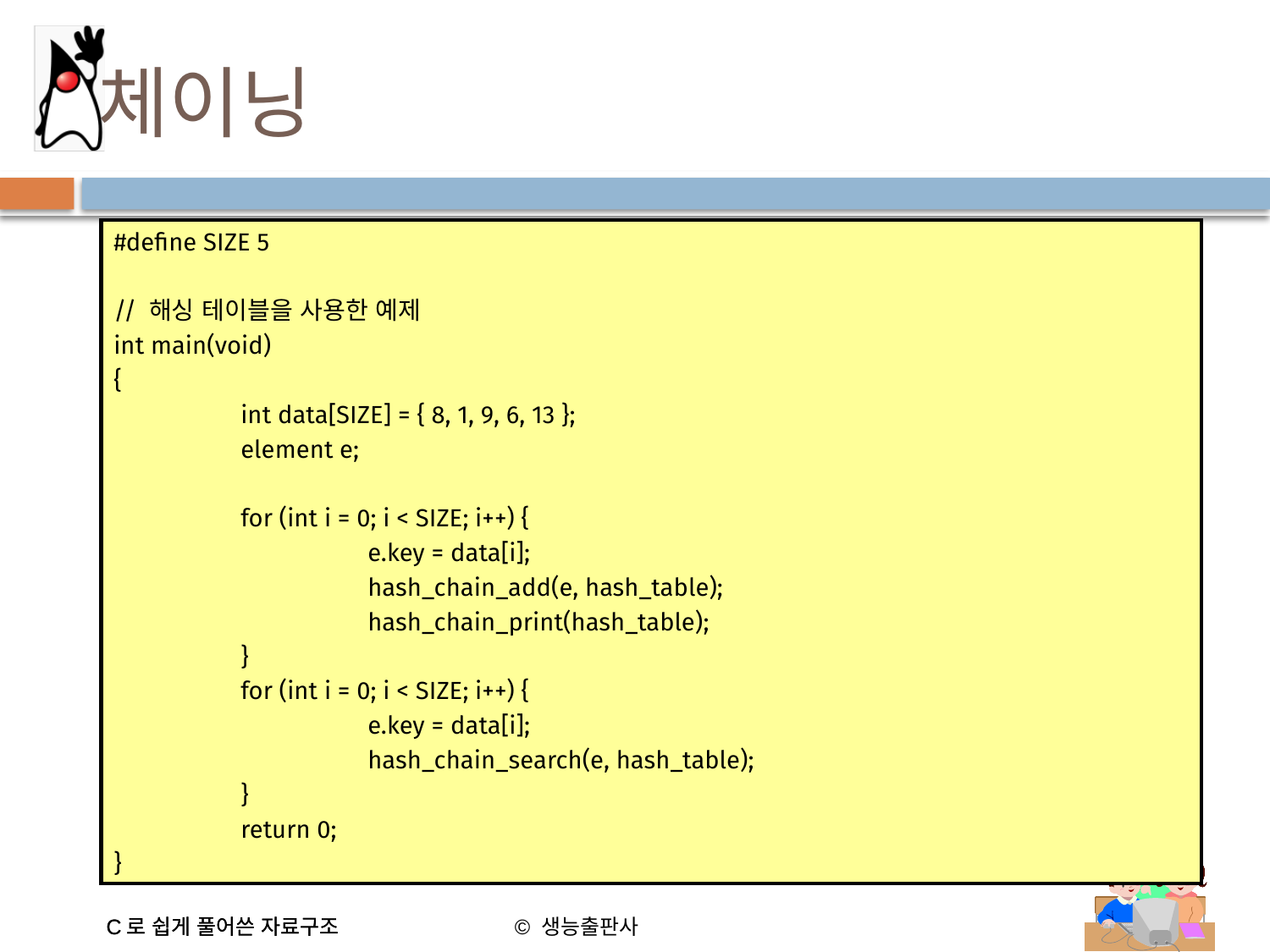

# 체이닝
#define SIZE 5

// 해싱 테이블을 사용한 예제
int main(void)
{
	int data[SIZE] = { 8, 1, 9, 6, 13 };
	element e;

	for (int i = 0; i < SIZE; i++) {
		e.key = data[i];
		hash_chain_add(e, hash_table);
		hash_chain_print(hash_table);
	}
	for (int i = 0; i < SIZE; i++) {
		e.key = data[i];
		hash_chain_search(e, hash_table);
	}
	return 0;
}